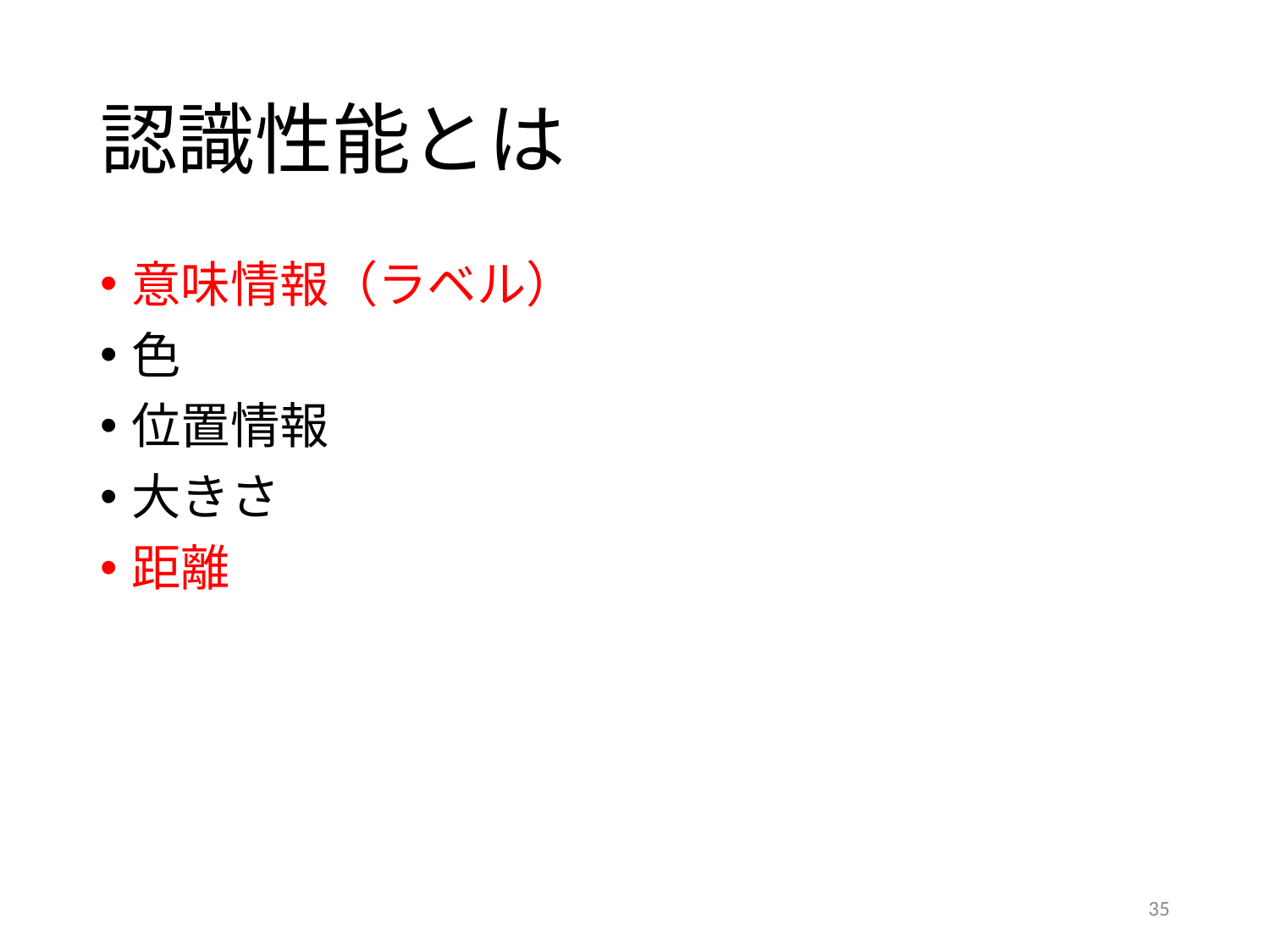

# 認識性能とは
意味情報（ラベル）
色
位置情報
大きさ
距離

35